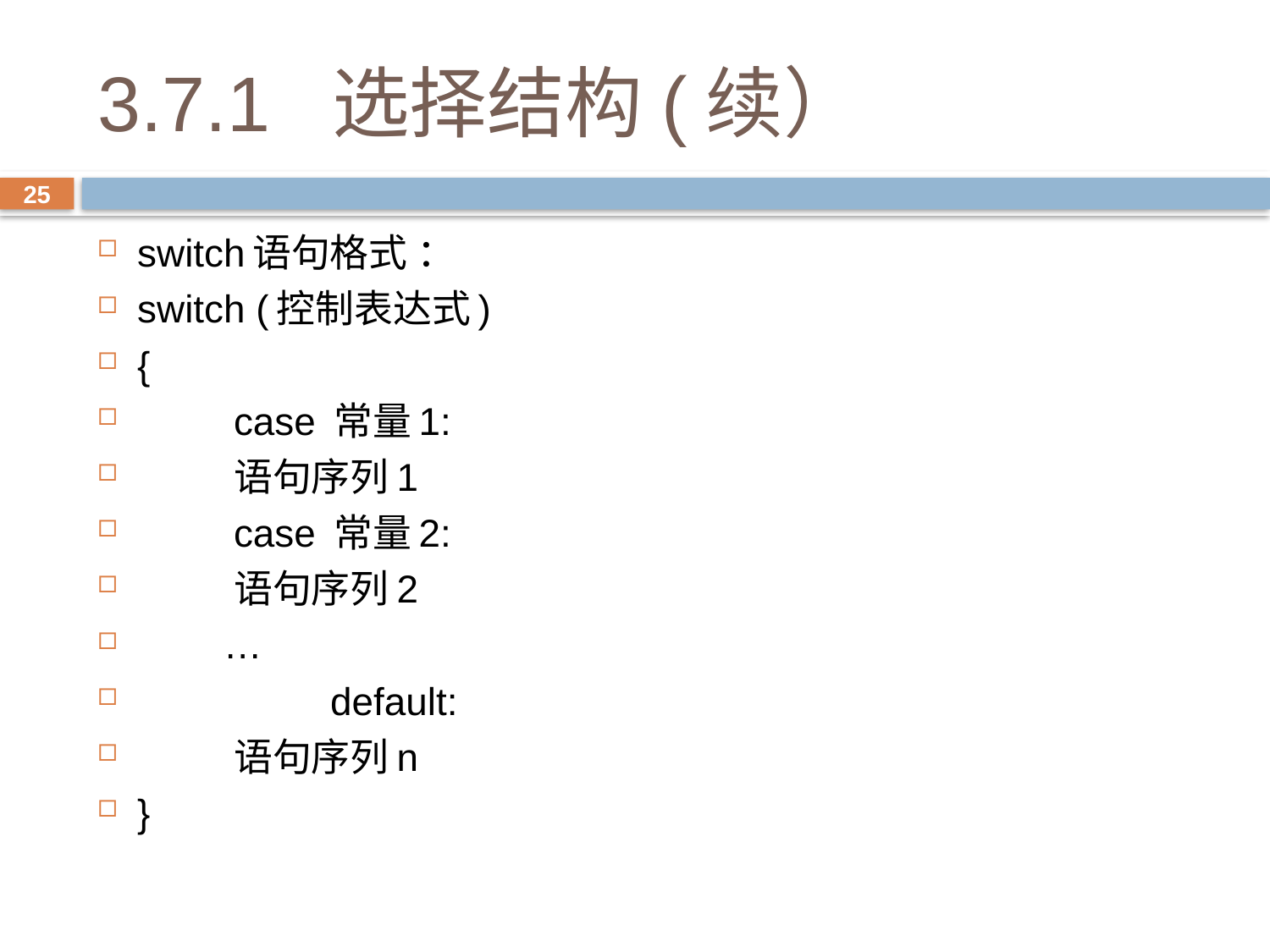

# 3.7.1  选择结构(续）
25
switch语句格式 ：
switch (控制表达式)
{
	case 常量1:
		语句序列1
	case 常量2:
		语句序列2
        …
	 	default:
		语句序列n
}